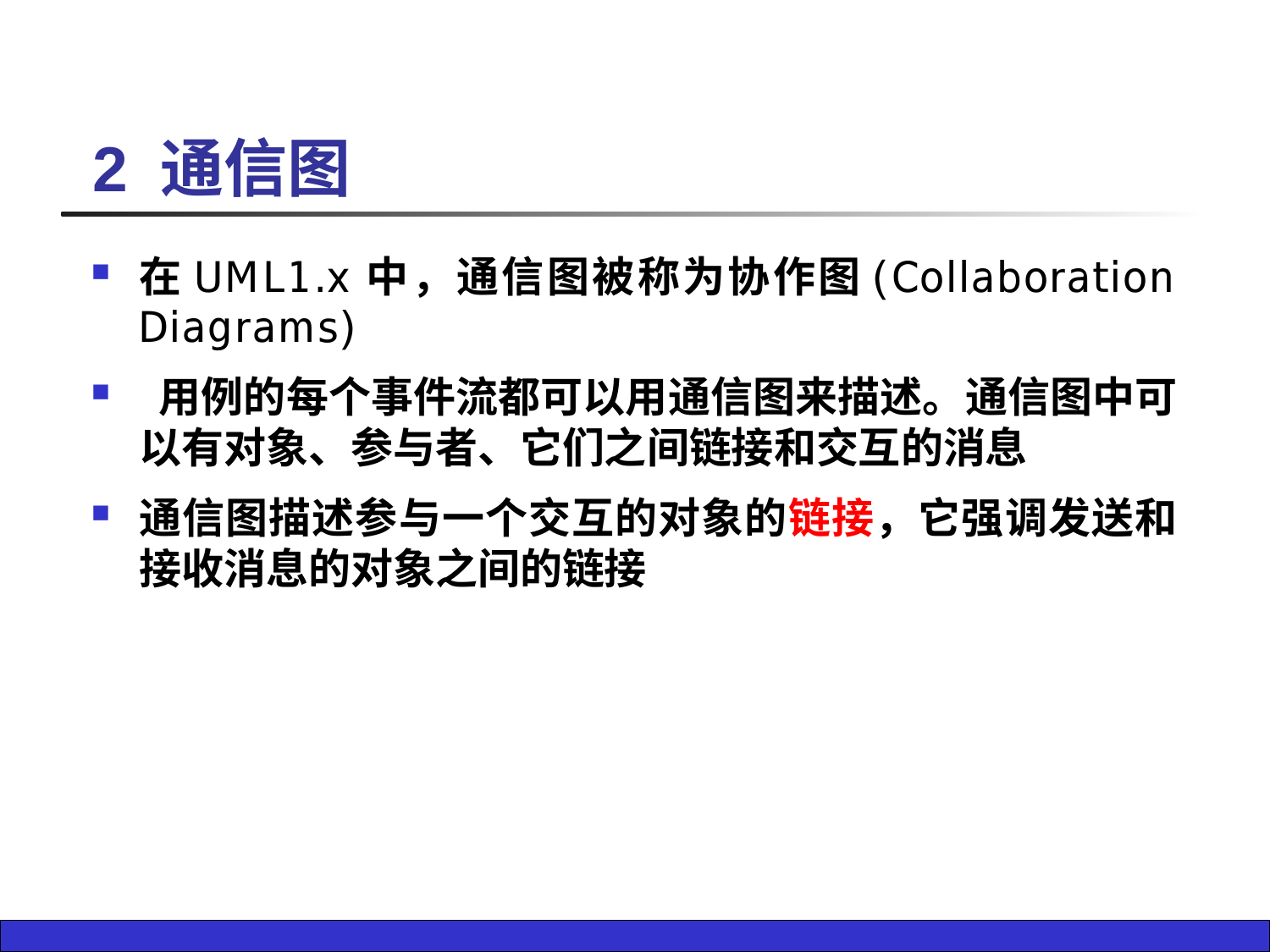

2 通信图
在UML1.x中，通信图被称为协作图(Collaboration Diagrams)
 用例的每个事件流都可以用通信图来描述。通信图中可以有对象、参与者、它们之间链接和交互的消息
通信图描述参与一个交互的对象的链接，它强调发送和接收消息的对象之间的链接